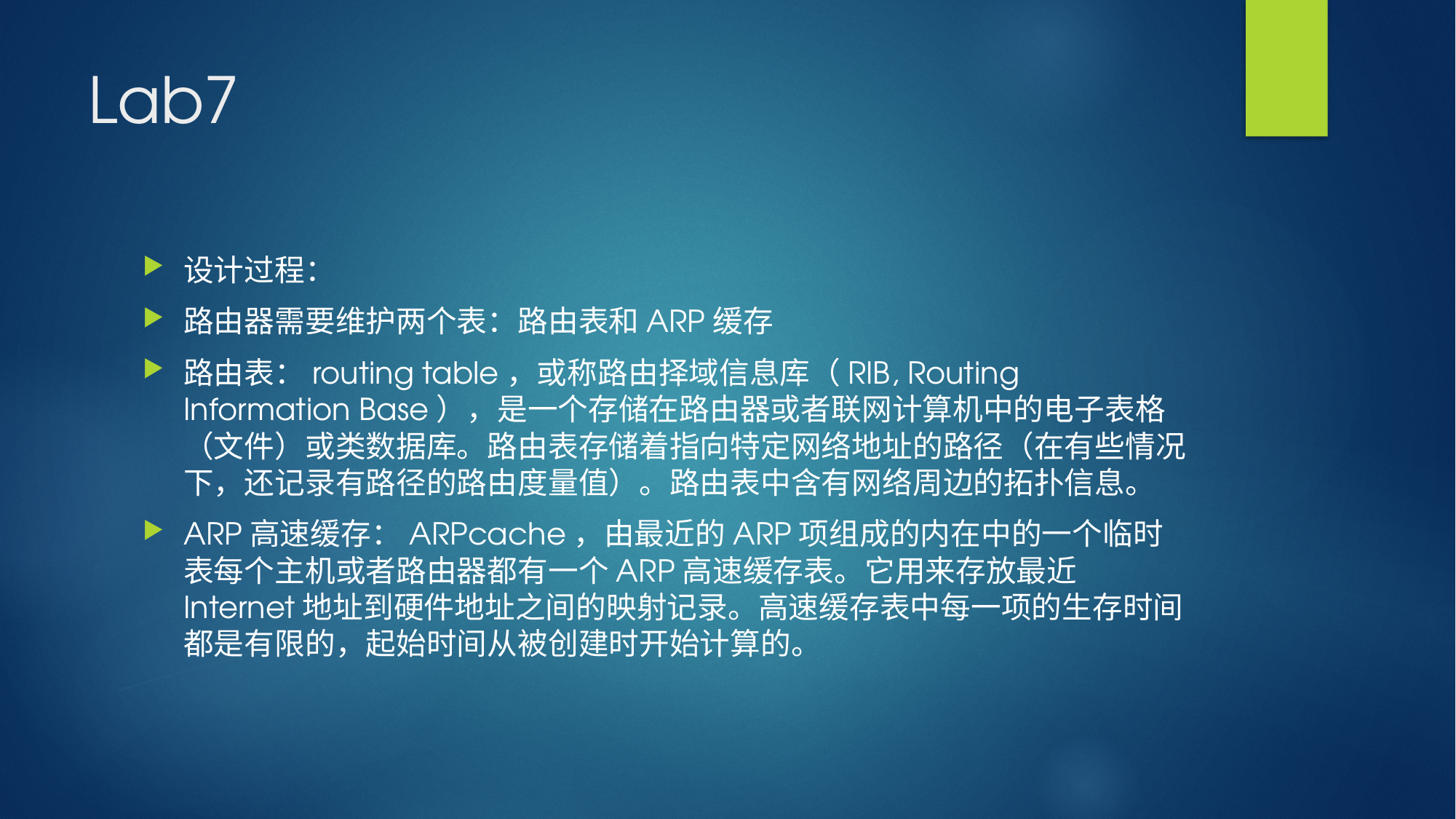

# Lab7
设计过程：
路由器需要维护两个表：路由表和ARP缓存
路由表：routing table，或称路由择域信息库（RIB, Routing Information Base），是一个存储在路由器或者联网计算机中的电子表格（文件）或类数据库。路由表存储着指向特定网络地址的路径（在有些情况下，还记录有路径的路由度量值）。路由表中含有网络周边的拓扑信息。
ARP高速缓存：ARPcache，由最近的ARP项组成的内在中的一个临时表每个主机或者路由器都有一个ARP高速缓存表。它用来存放最近Internet地址到硬件地址之间的映射记录。高速缓存表中每一项的生存时间都是有限的，起始时间从被创建时开始计算的。